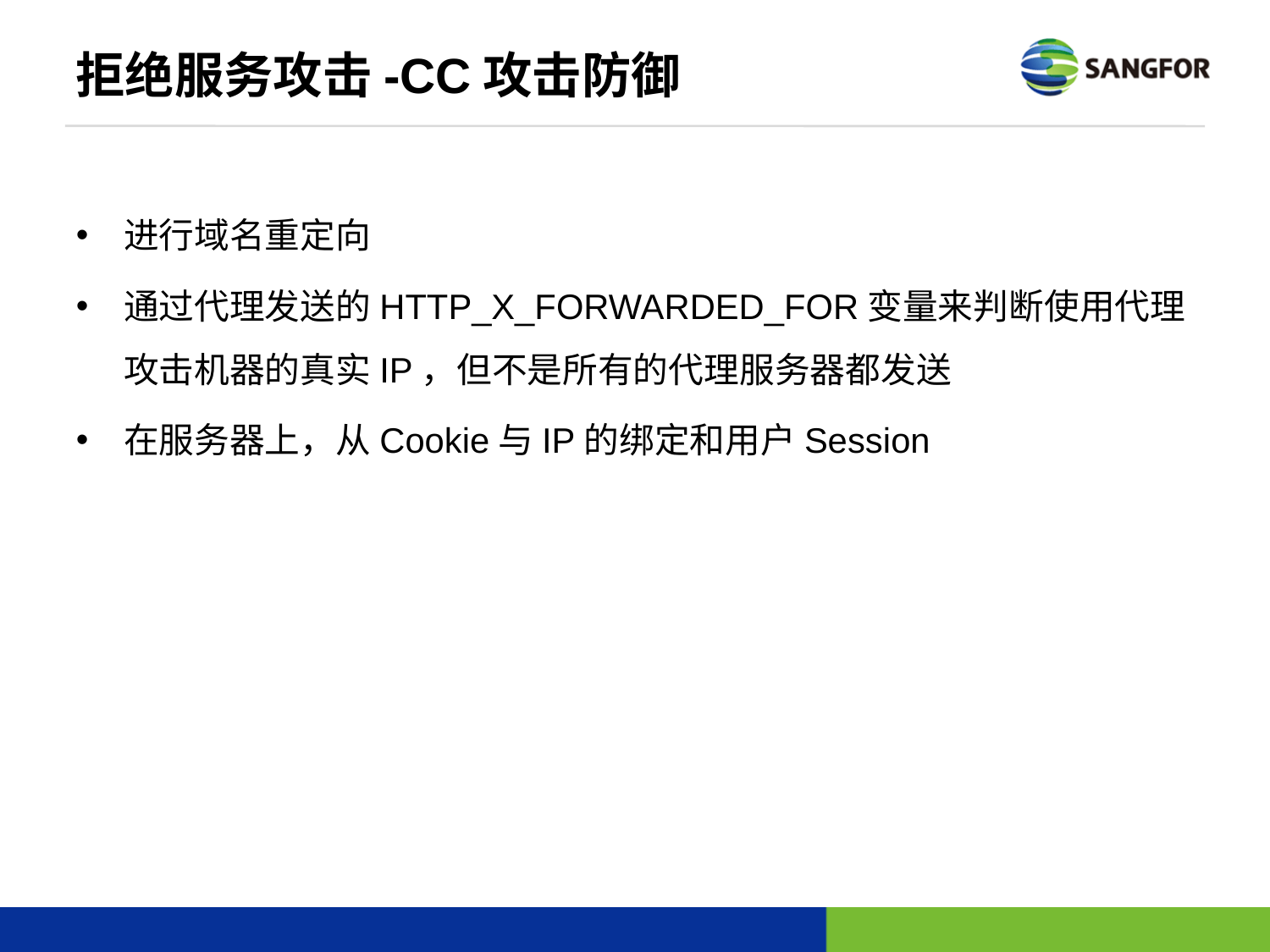

# 拒绝服务攻击-CC攻击防御
进行域名重定向
通过代理发送的HTTP_X_FORWARDED_FOR变量来判断使用代理攻击机器的真实IP，但不是所有的代理服务器都发送
在服务器上，从Cookie与IP的绑定和用户Session